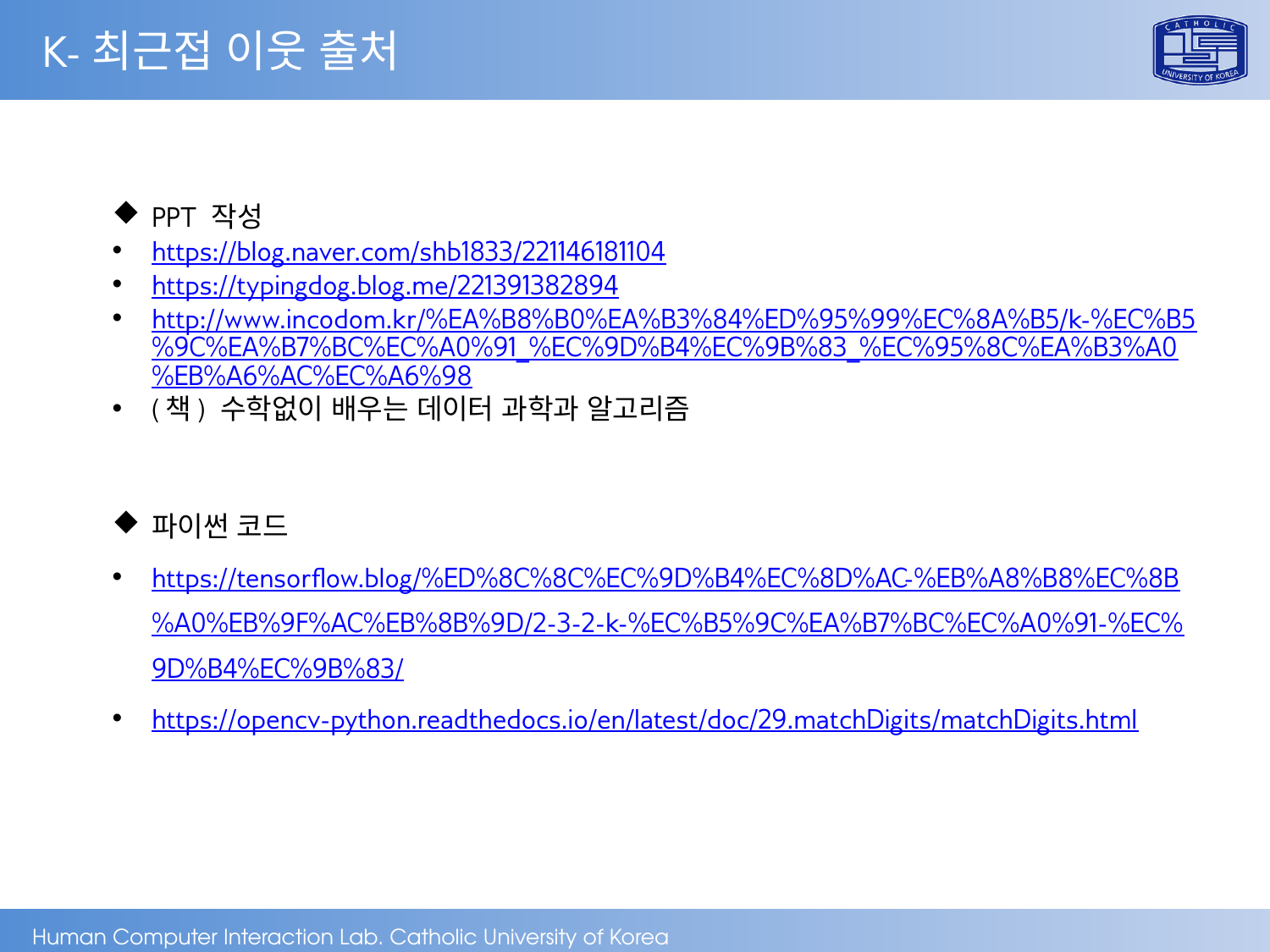

K-최근접 이웃 출처
PPT 작성
https://blog.naver.com/shb1833/221146181104
https://typingdog.blog.me/221391382894
http://www.incodom.kr/%EA%B8%B0%EA%B3%84%ED%95%99%EC%8A%B5/k-%EC%B5%9C%EA%B7%BC%EC%A0%91_%EC%9D%B4%EC%9B%83_%EC%95%8C%EA%B3%A0%EB%A6%AC%EC%A6%98
(책) 수학없이 배우는 데이터 과학과 알고리즘

파이썬 코드
https://tensorflow.blog/%ED%8C%8C%EC%9D%B4%EC%8D%AC-%EB%A8%B8%EC%8B%A0%EB%9F%AC%EB%8B%9D/2-3-2-k-%EC%B5%9C%EA%B7%BC%EC%A0%91-%EC%9D%B4%EC%9B%83/
https://opencv-python.readthedocs.io/en/latest/doc/29.matchDigits/matchDigits.html